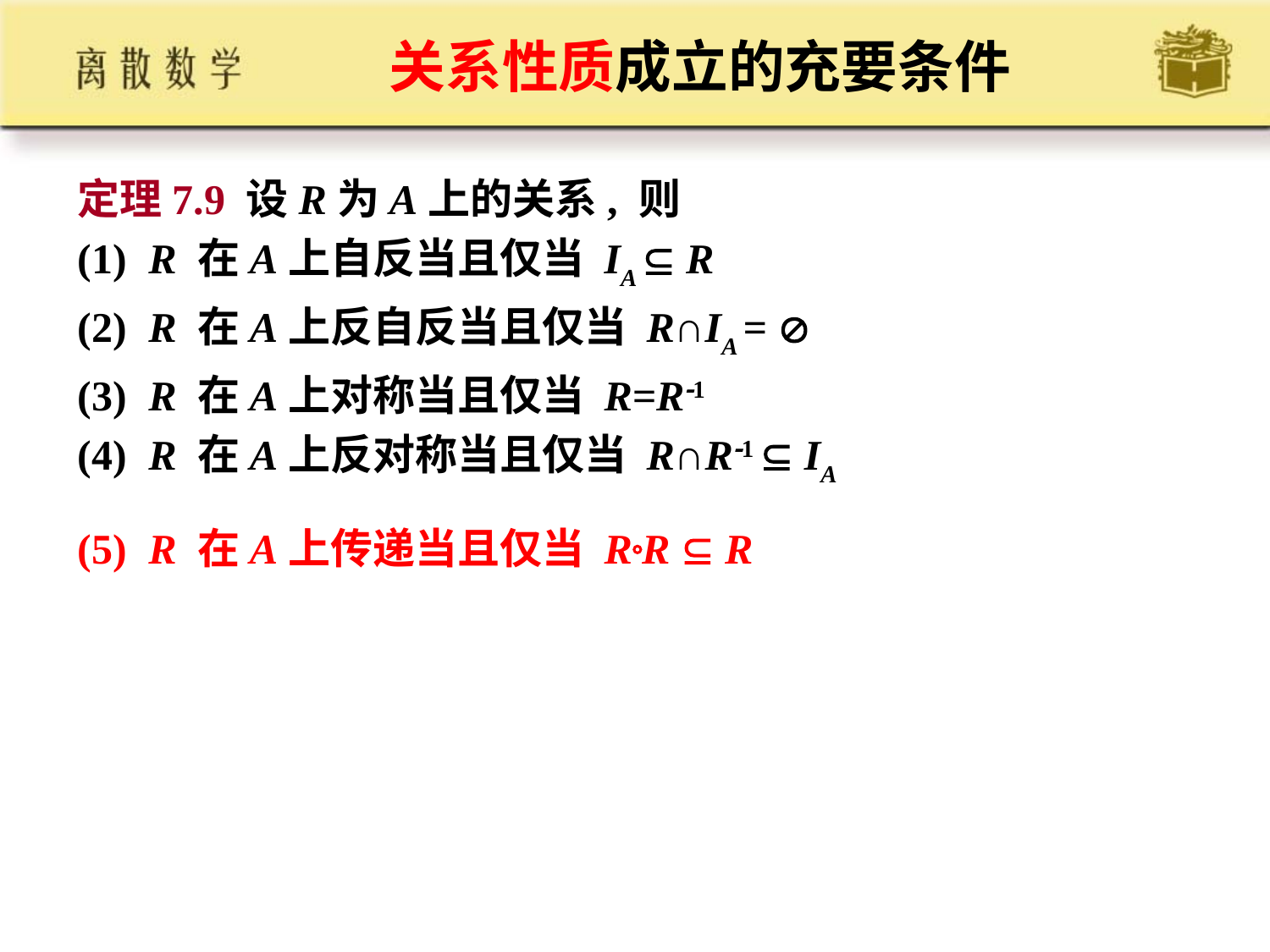

# 关系性质成立的充要条件
定理7.9 设R为A上的关系, 则
(1)  R 在A上自反当且仅当 IA ⊆ R
(2)  R 在A上反自反当且仅当 R∩IA = ∅
(3)  R 在A上对称当且仅当 R=R−1
(4)  R 在A上反对称当且仅当 R∩R−1 ⊆ IA
(5)  R 在A上传递当且仅当 R°R ⊆ R
49